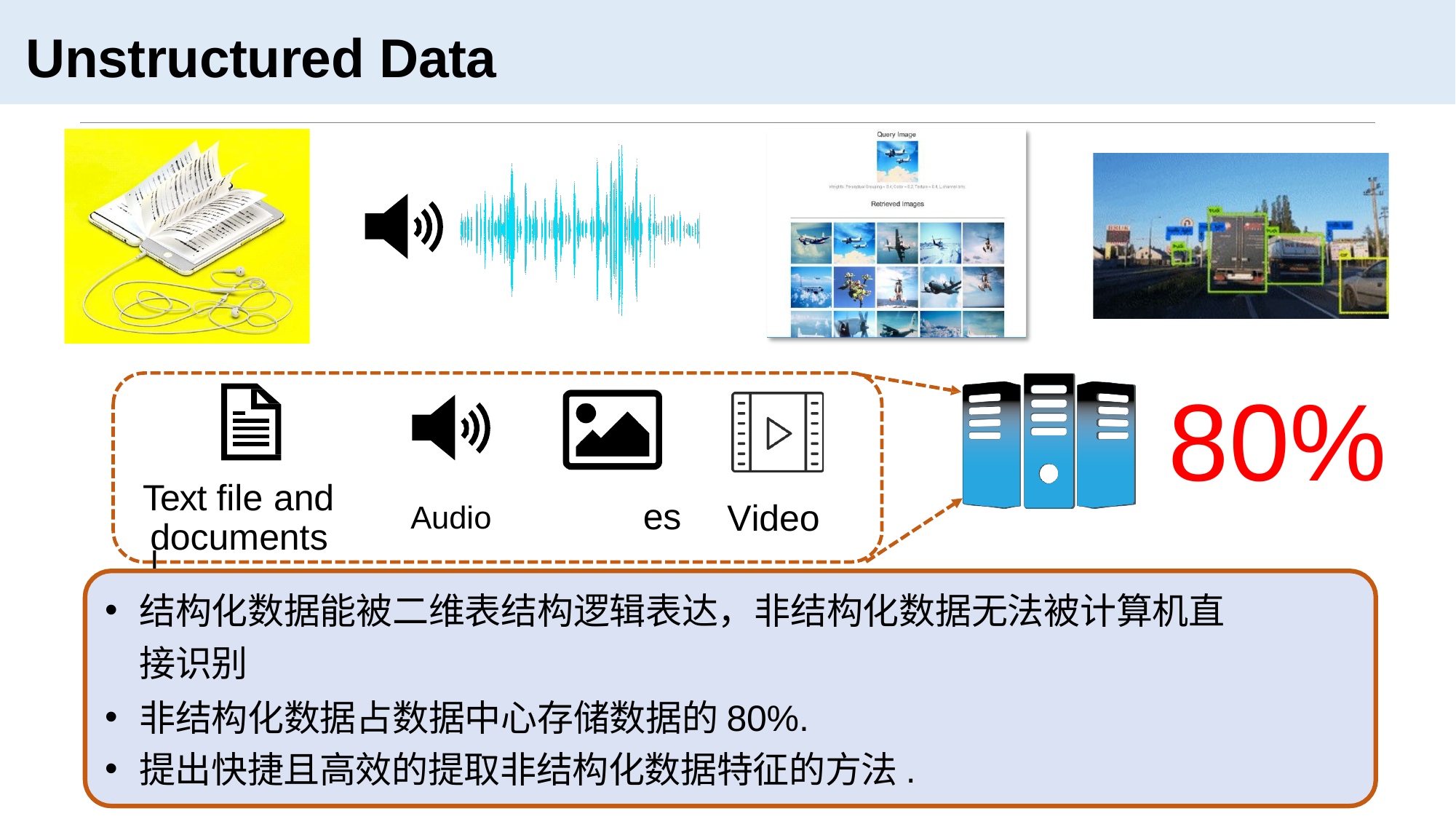

# Unstructured Data

80%

Text file and
documents	Audio	I
es
Video

结构化数据能被二维表结构逻辑表达，非结构化数据无法被计算机直接识别
非结构化数据占数据中心存储数据的80%.
提出快捷且高效的提取非结构化数据特征的方法.